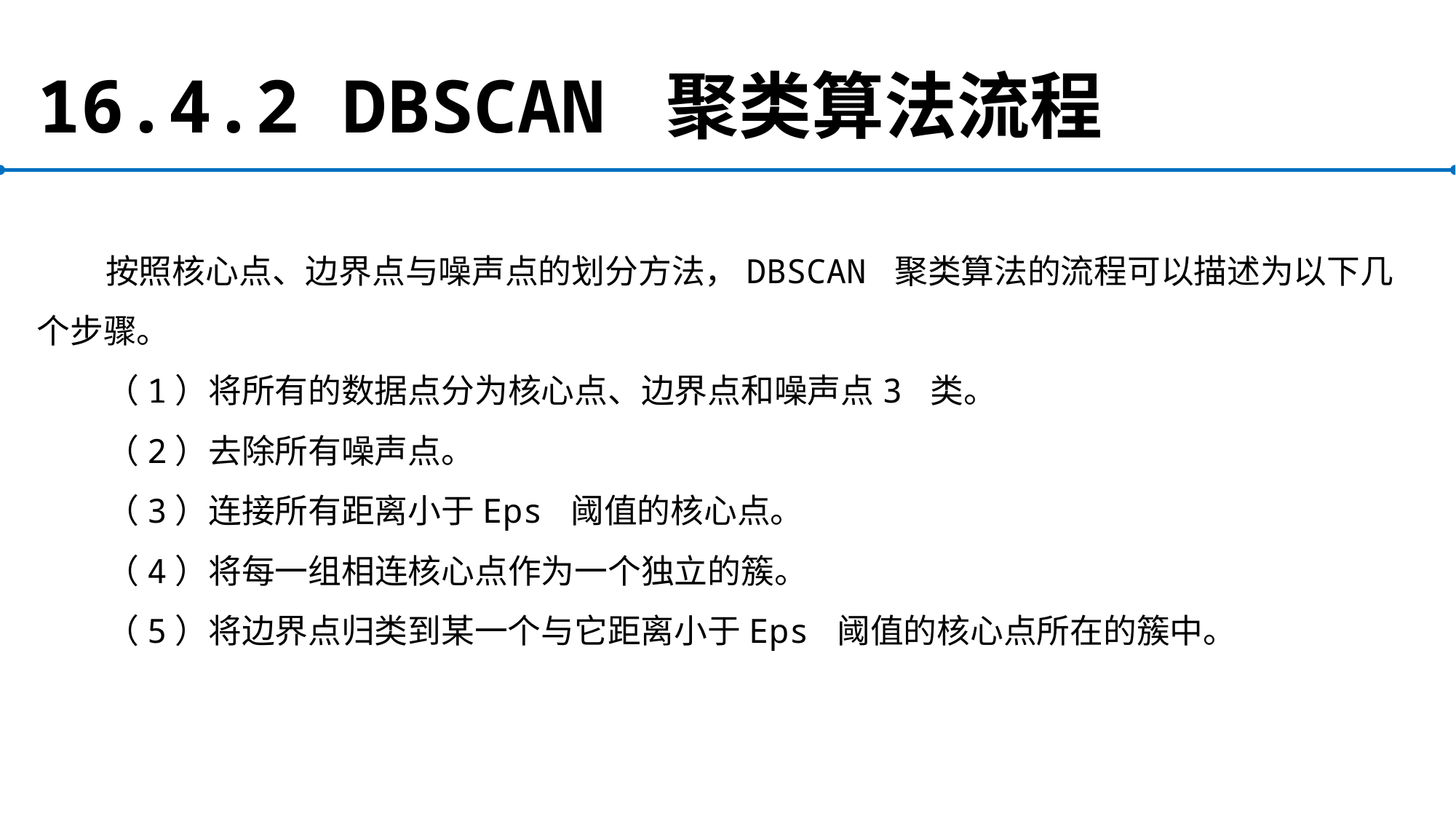

# 16.4.2 DBSCAN 聚类算法流程
按照核心点、边界点与噪声点的划分方法，DBSCAN 聚类算法的流程可以描述为以下几个步骤。
（1）将所有的数据点分为核心点、边界点和噪声点3 类。
（2）去除所有噪声点。
（3）连接所有距离小于Eps 阈值的核心点。
（4）将每一组相连核心点作为一个独立的簇。
（5）将边界点归类到某一个与它距离小于Eps 阈值的核心点所在的簇中。